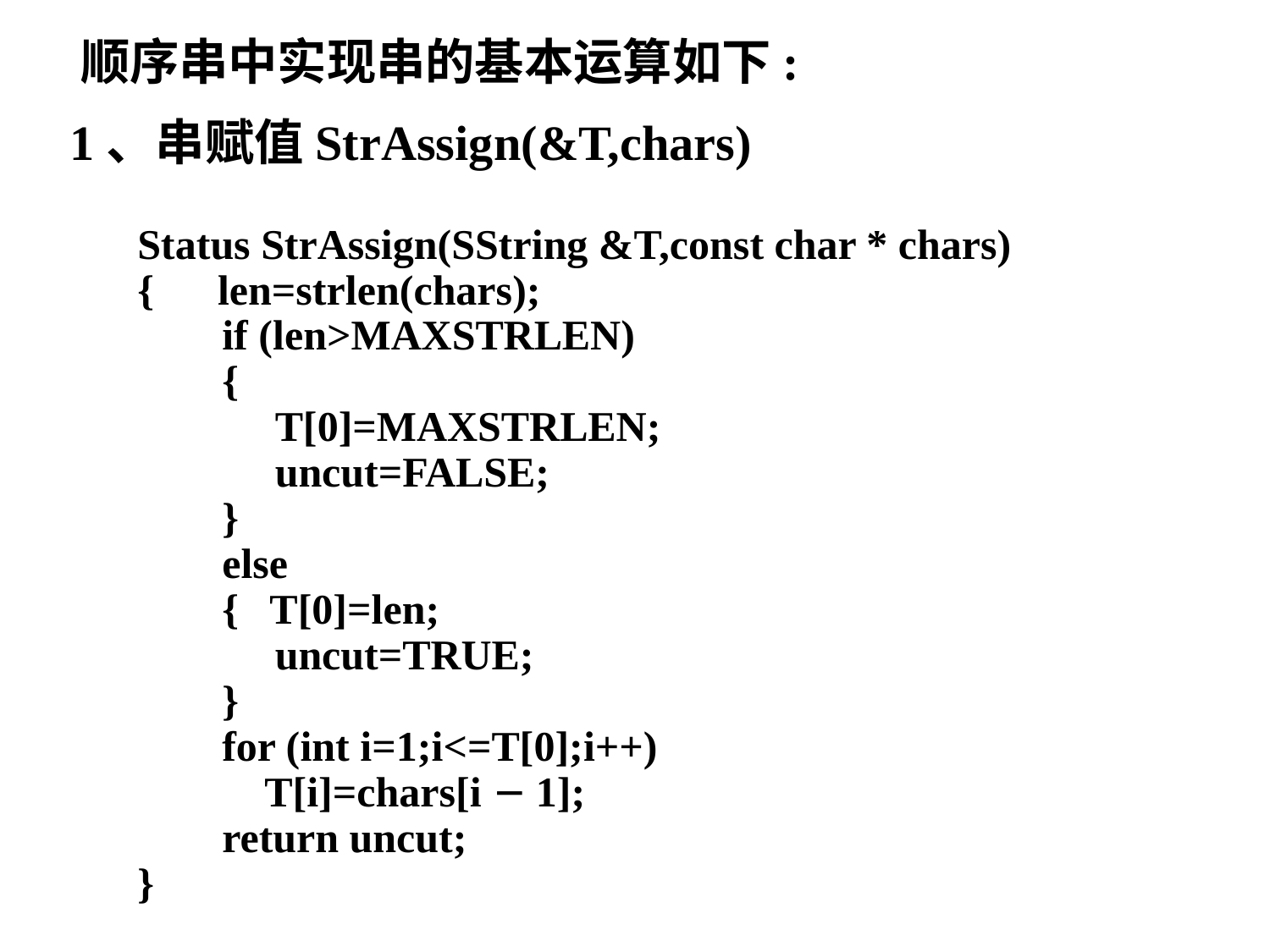

顺序串中实现串的基本运算如下:
 1、串赋值StrAssign(&T,chars)
Status StrAssign(SString &T,const char * chars)
{      len=strlen(chars);
        if (len>MAXSTRLEN)
        {
	 T[0]=MAXSTRLEN;
	 uncut=FALSE;
        }
        else
        {   T[0]=len;
	 uncut=TRUE;
        }
        for (int i=1;i<=T[0];i++)
	T[i]=chars[i－1];
        return uncut;
}